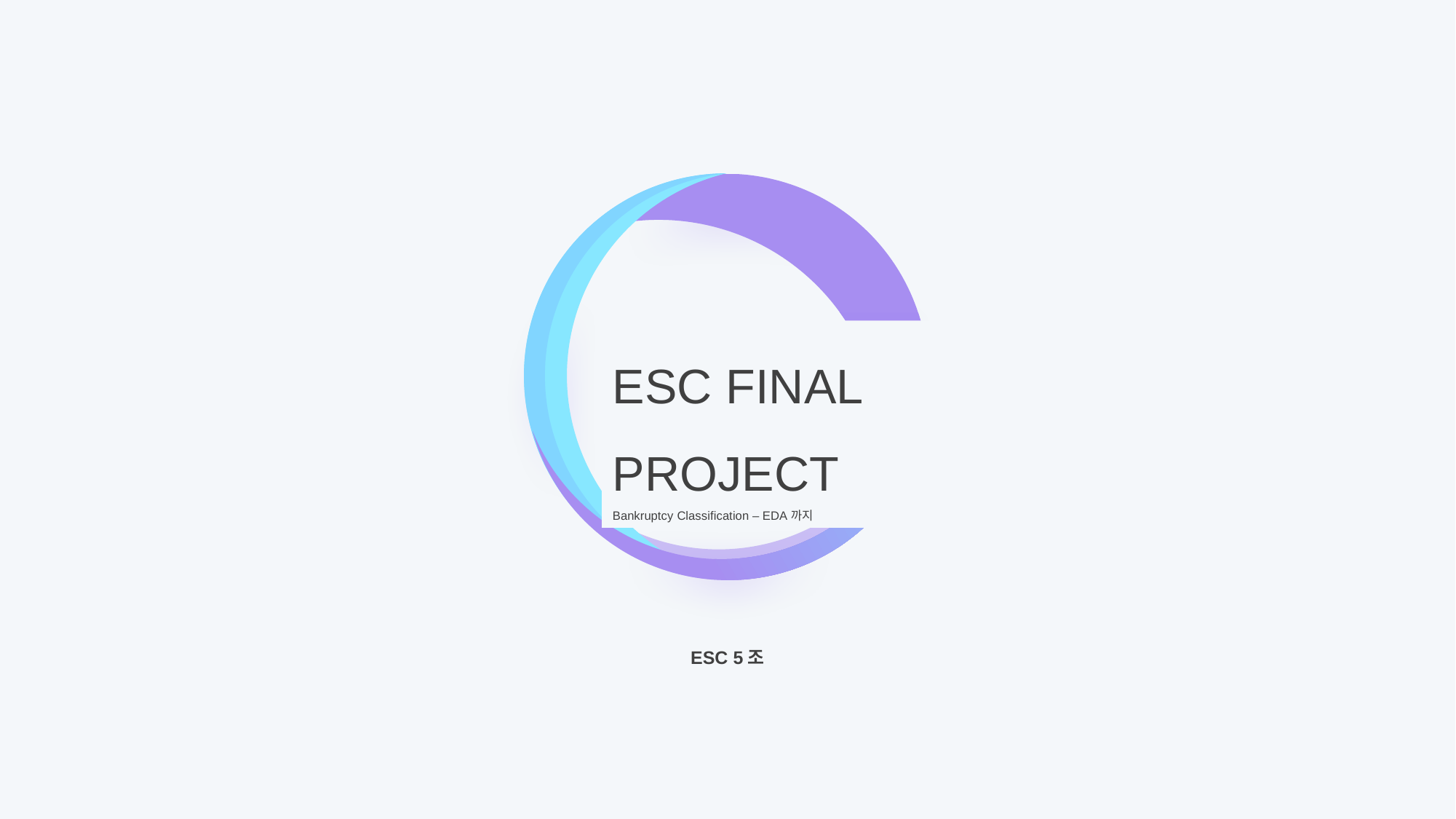

ESC FINAL PROJECT
Bankruptcy Classification – EDA까지
ESC 5조